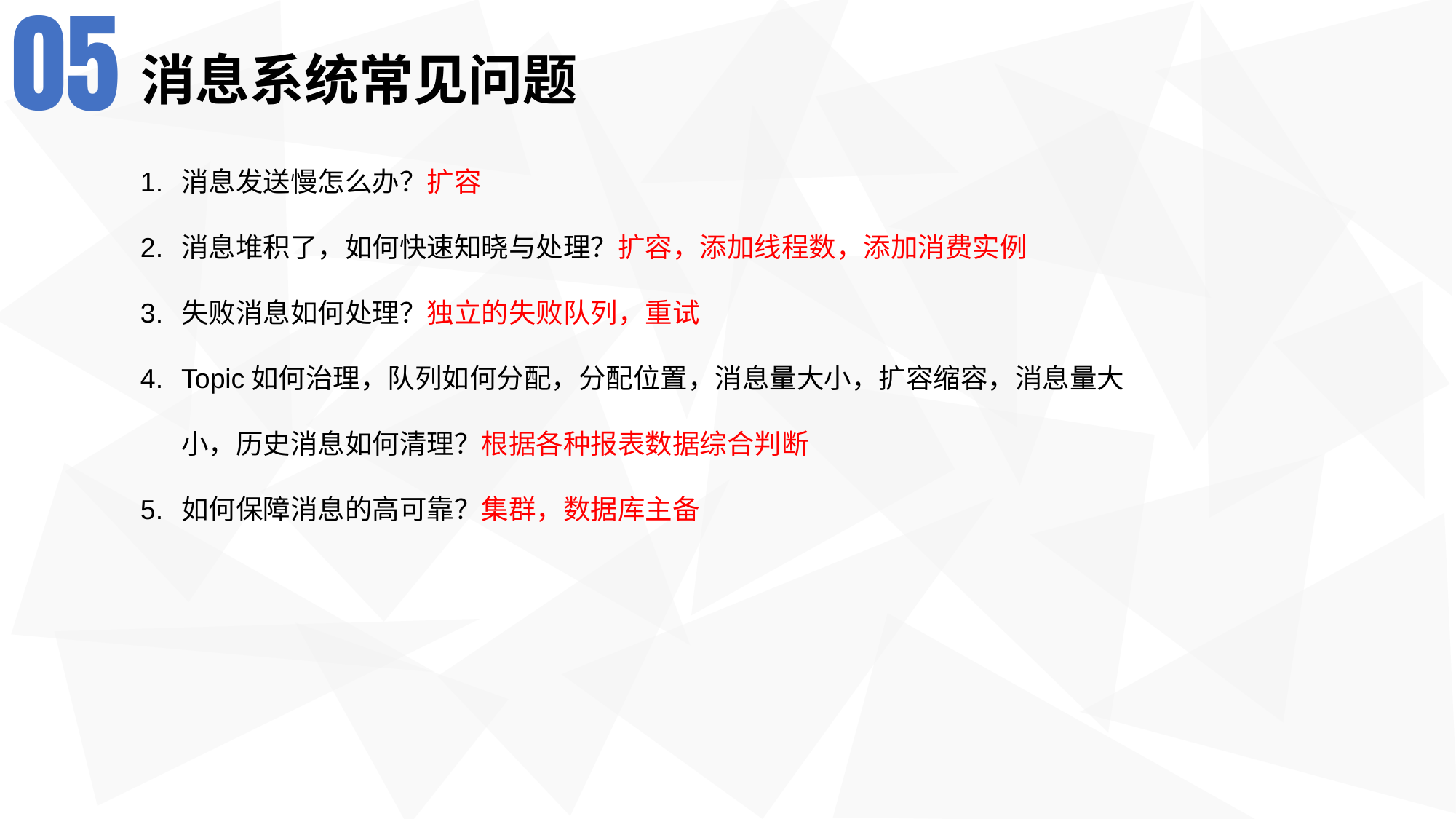

05
消息系统常见问题
消息发送慢怎么办？扩容
消息堆积了，如何快速知晓与处理？扩容，添加线程数，添加消费实例
失败消息如何处理？独立的失败队列，重试
Topic如何治理，队列如何分配，分配位置，消息量大小，扩容缩容，消息量大小，历史消息如何清理？根据各种报表数据综合判断
如何保障消息的高可靠？集群，数据库主备